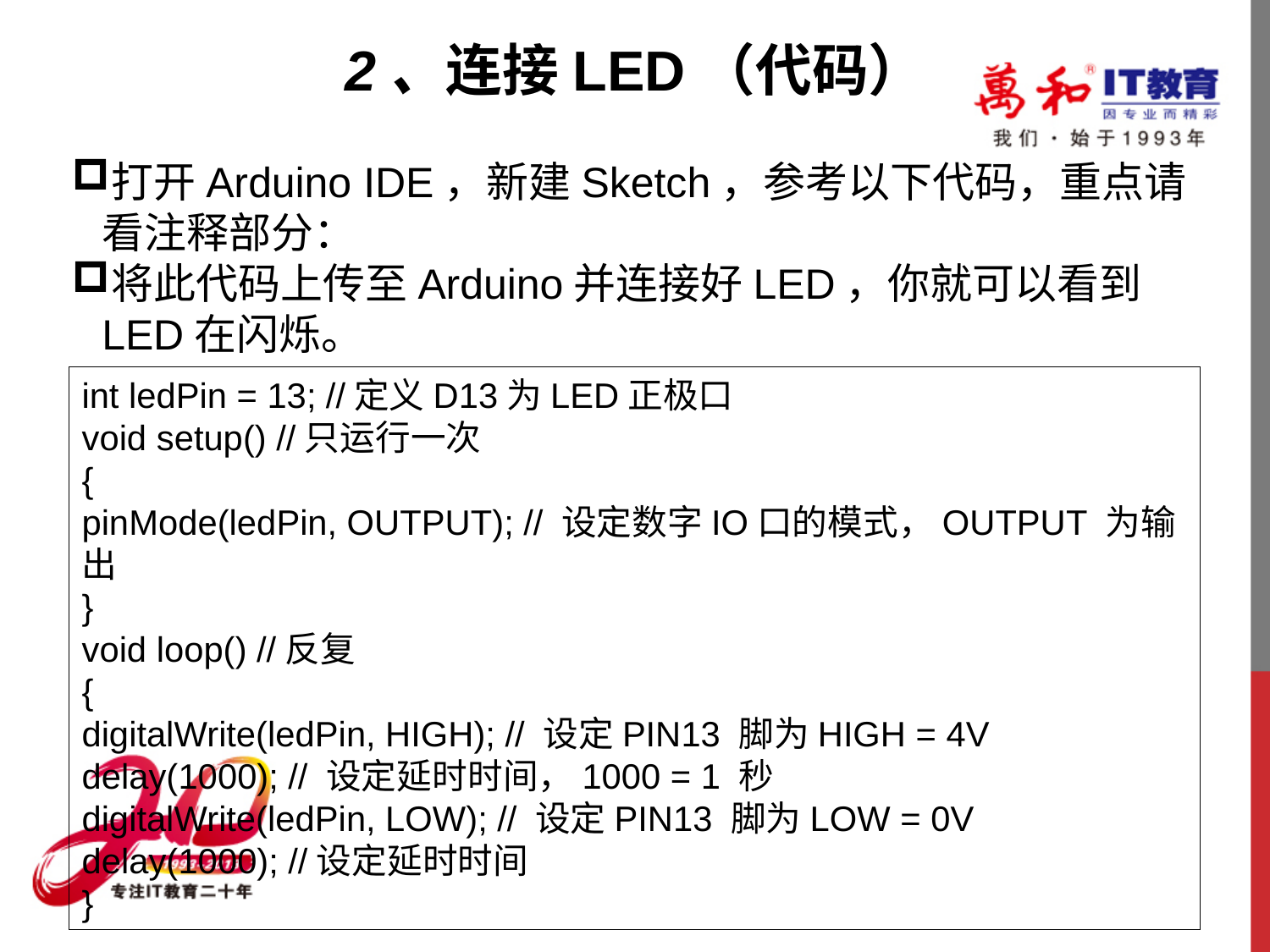

# 2、连接LED（代码）
打开Arduino IDE，新建Sketch，参考以下代码，重点请看注释部分：
将此代码上传至Arduino并连接好LED，你就可以看到LED在闪烁。

int ledPin = 13; //定义D13为LED正极口
void setup() //只运行一次
{
pinMode(ledPin, OUTPUT); // 设定数字IO口的模式，OUTPUT 为输出
}
void loop() //反复
{
digitalWrite(ledPin, HIGH); // 设定PIN13 脚为HIGH = 4V
delay(1000); // 设定延时时间，1000 = 1 秒
digitalWrite(ledPin, LOW); // 设定PIN13 脚为LOW = 0V
delay(1000); //设定延时时间
}